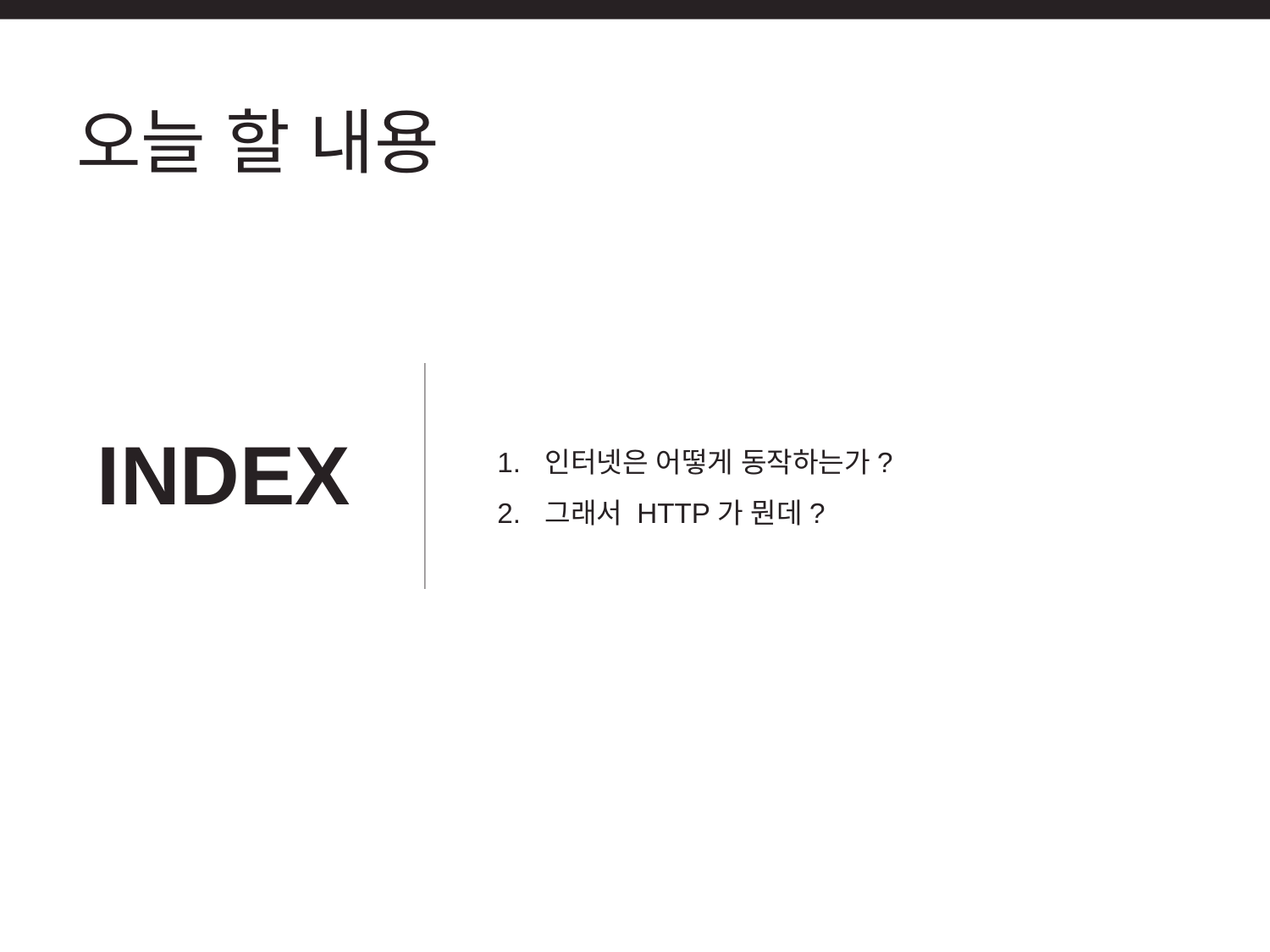

오늘 할 내용
INDEX
인터넷은 어떻게 동작하는가?
그래서 HTTP가 뭔데?